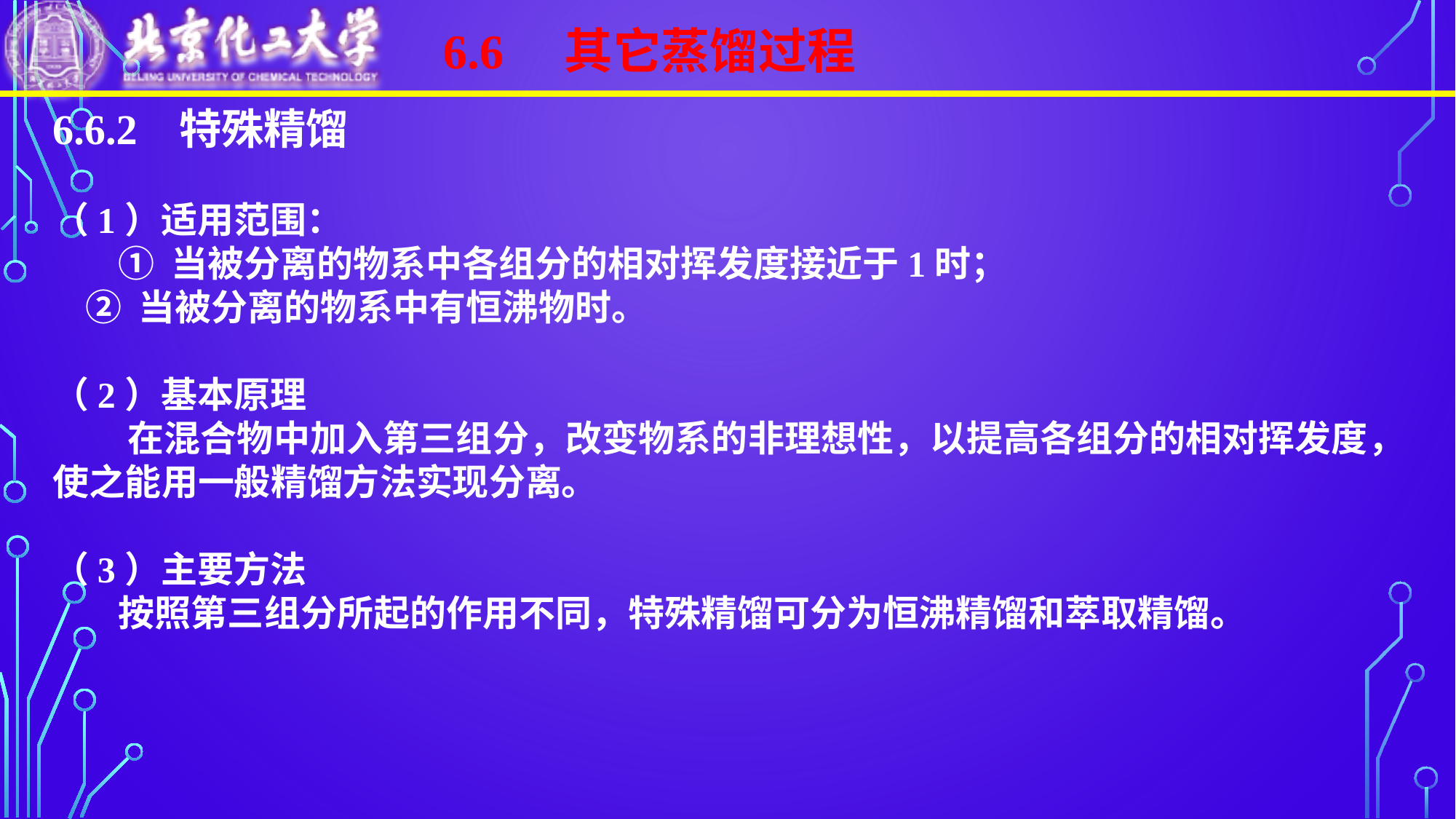

6.6    其它蒸馏过程
6.6.2   特殊精馏

（1）适用范围：
        ① 当被分离的物系中各组分的相对挥发度接近于1时；
    ② 当被分离的物系中有恒沸物时。

（2）基本原理
        在混合物中加入第三组分，改变物系的非理想性，以提高各组分的相对挥发度，使之能用一般精馏方法实现分离。

（3）主要方法
       按照第三组分所起的作用不同，特殊精馏可分为恒沸精馏和萃取精馏。